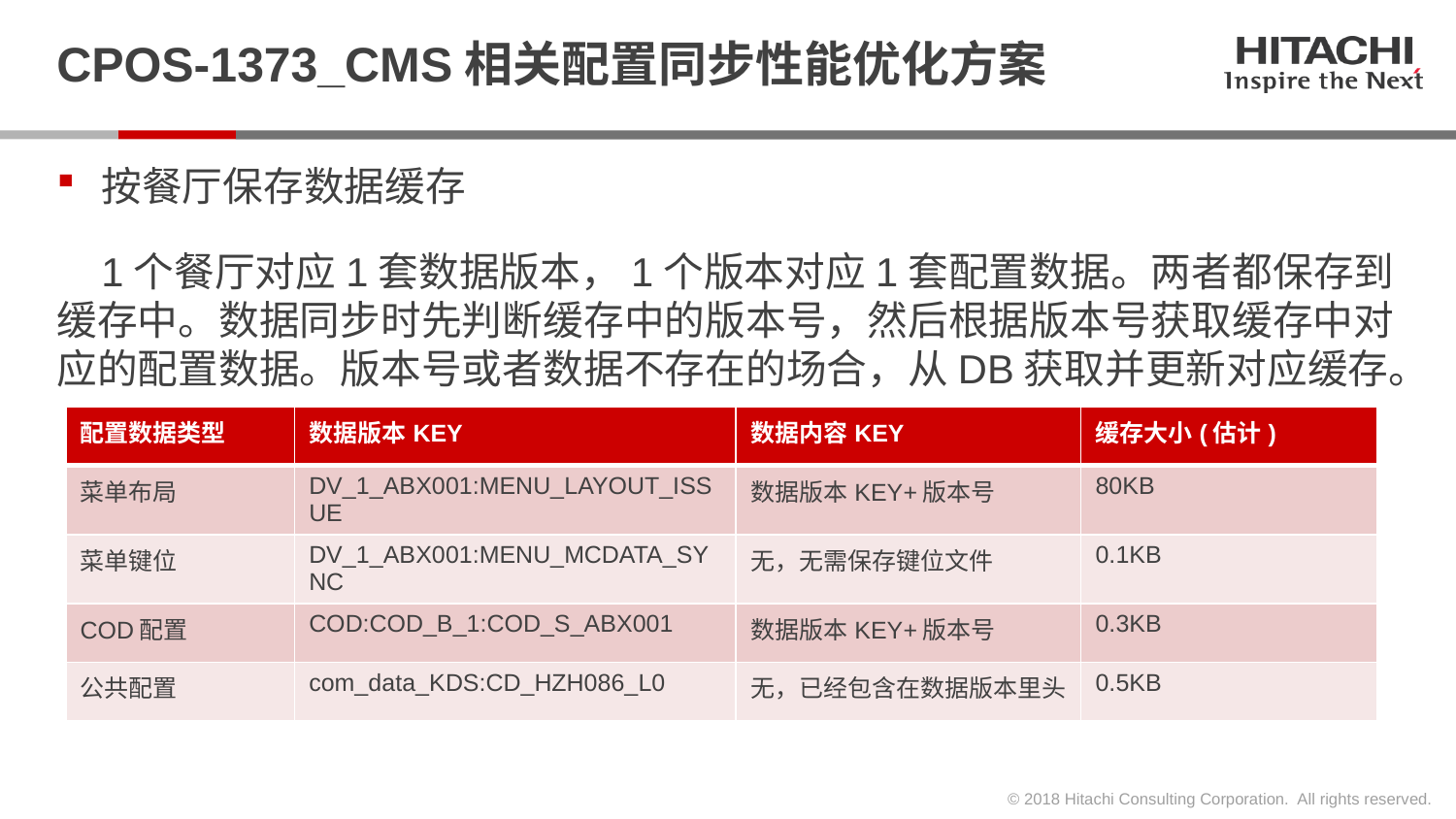

# CPOS-1373_CMS相关配置同步性能优化方案
按餐厅保存数据缓存
    1个餐厅对应1套数据版本，1个版本对应1套配置数据。两者都保存到缓存中。数据同步时先判断缓存中的版本号，然后根据版本号获取缓存中对应的配置数据。版本号或者数据不存在的场合，从DB获取并更新对应缓存。
| 配置数据类型 | 数据版本KEY | 数据内容KEY | 缓存大小(估计) |
| --- | --- | --- | --- |
| 菜单布局 | DV\_1\_ABX001:MENU\_LAYOUT\_ISSUE | 数据版本KEY+版本号 | 80KB |
| 菜单键位 | DV\_1\_ABX001:MENU\_MCDATA\_SYNC | 无，无需保存键位文件 | 0.1KB |
| COD配置 | COD:COD\_B\_1:COD\_S\_ABX001 | 数据版本KEY+版本号 | 0.3KB |
| 公共配置 | com\_data\_KDS:CD\_HZH086\_L0 | 无，已经包含在数据版本里头 | 0.5KB |